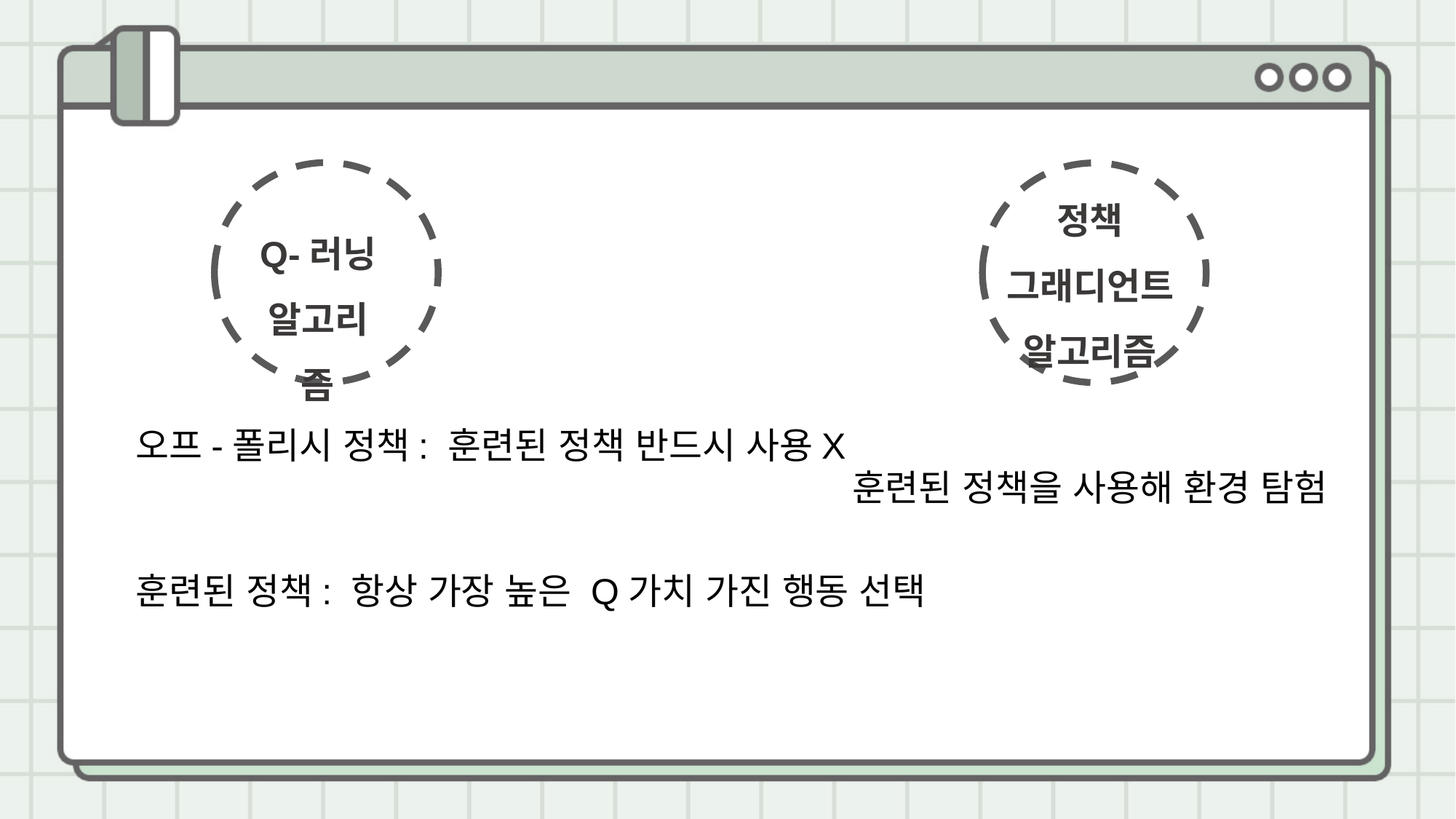

정책
그래디언트
알고리즘
Q-러닝
알고리즘
오프-폴리시 정책: 훈련된 정책 반드시 사용X
훈련된 정책을 사용해 환경 탐험
훈련된 정책: 항상 가장 높은 Q가치 가진 행동 선택